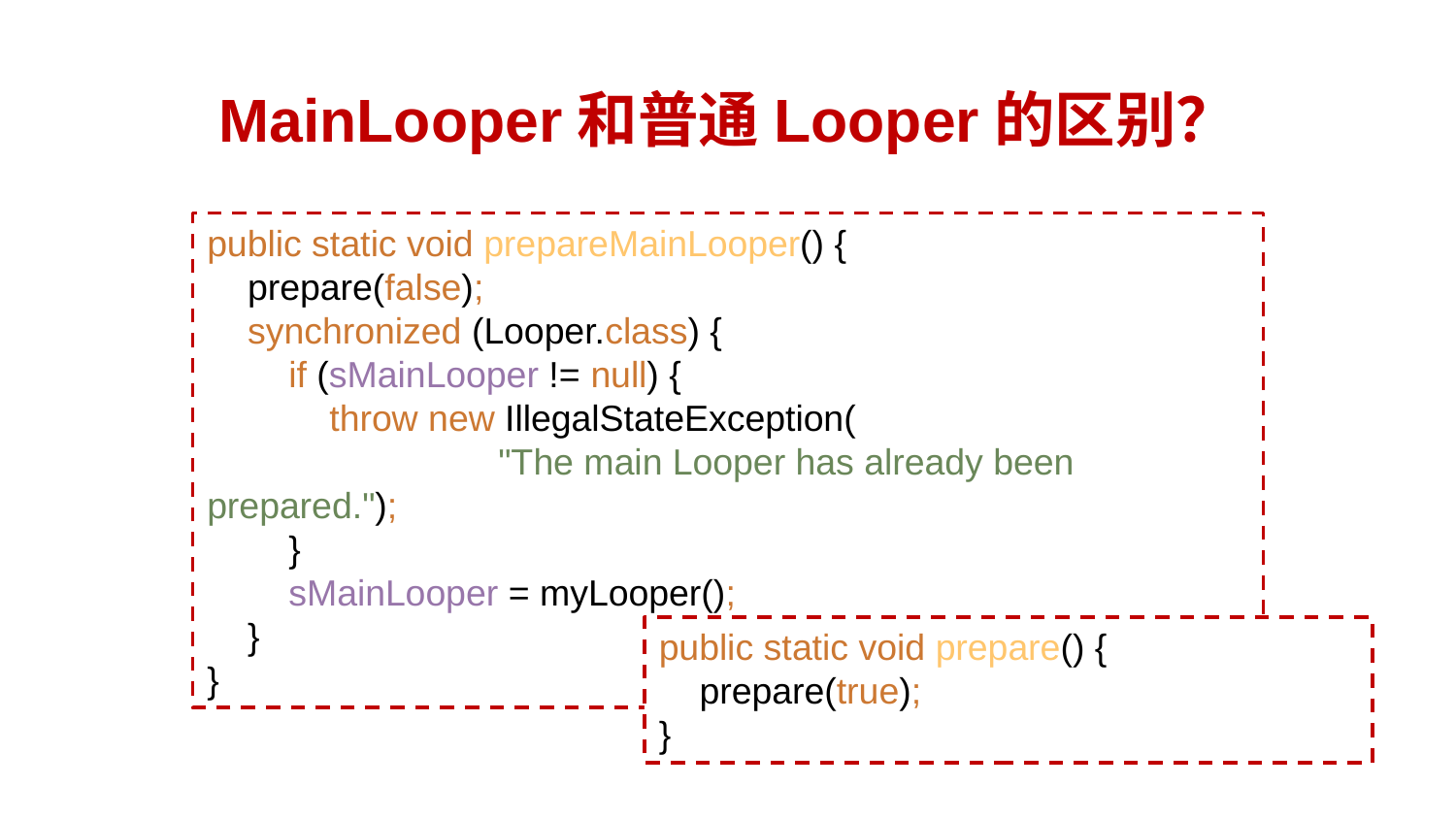

# MainLooper和普通Looper的区别？
public static void prepareMainLooper() {
    prepare(false);
    synchronized (Looper.class) {
        if (sMainLooper != null) {
            throw new IllegalStateException(
		"The main Looper has already been prepared.");
        }
        sMainLooper = myLooper();
    }
}
public static void prepare() {
    prepare(true);
}